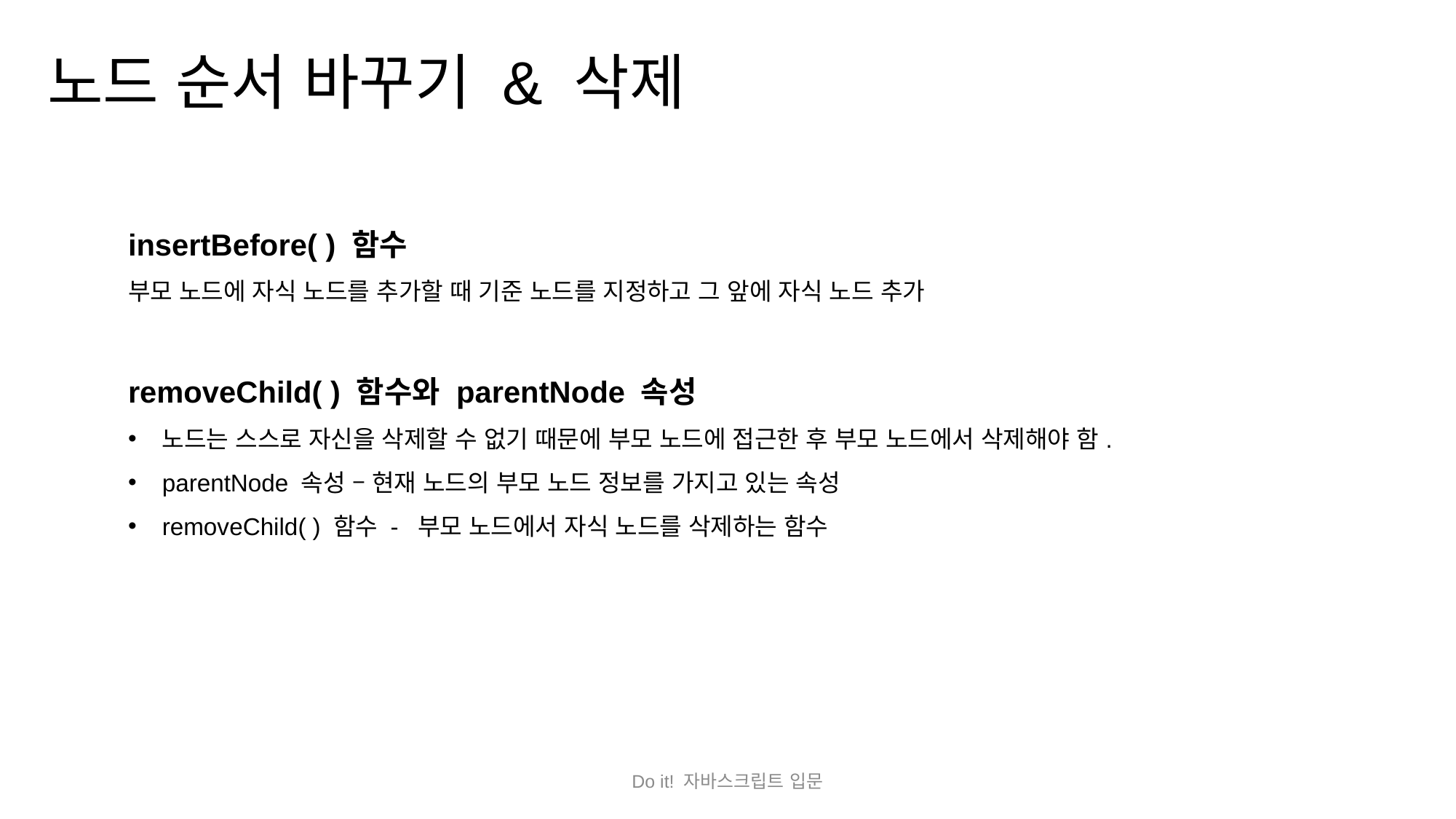

노드 순서 바꾸기 & 삭제
insertBefore( ) 함수
부모 노드에 자식 노드를 추가할 때 기준 노드를 지정하고 그 앞에 자식 노드 추가

removeChild( ) 함수와 parentNode 속성
노드는 스스로 자신을 삭제할 수 없기 때문에 부모 노드에 접근한 후 부모 노드에서 삭제해야 함.
parentNode 속성 – 현재 노드의 부모 노드 정보를 가지고 있는 속성
removeChild( ) 함수 -  부모 노드에서 자식 노드를 삭제하는 함수
Do it! 자바스크립트 입문